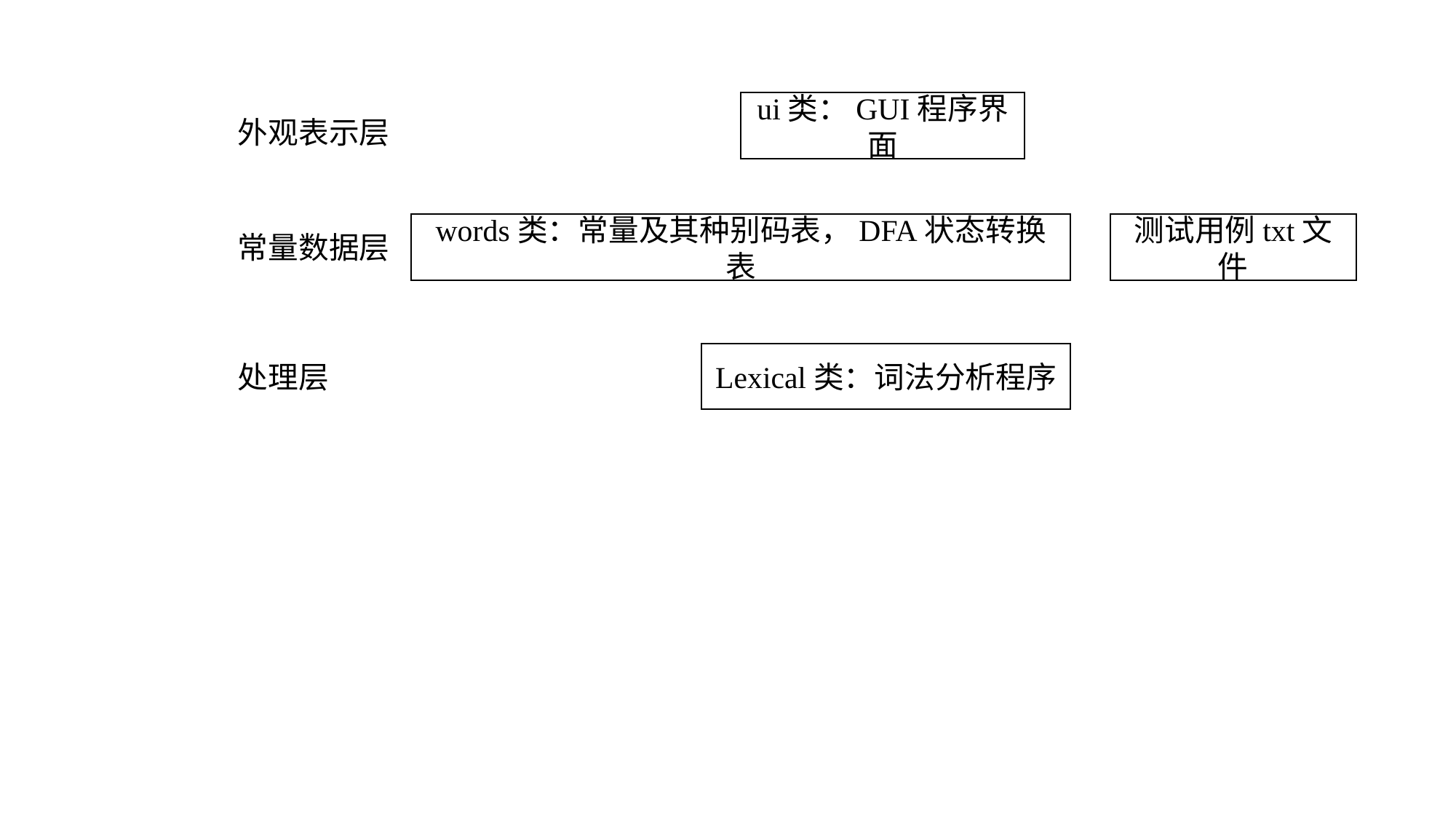

ui类：GUI程序界面
外观表示层
words类：常量及其种别码表，DFA状态转换表
测试用例txt文件
常量数据层
Lexical类：词法分析程序
处理层